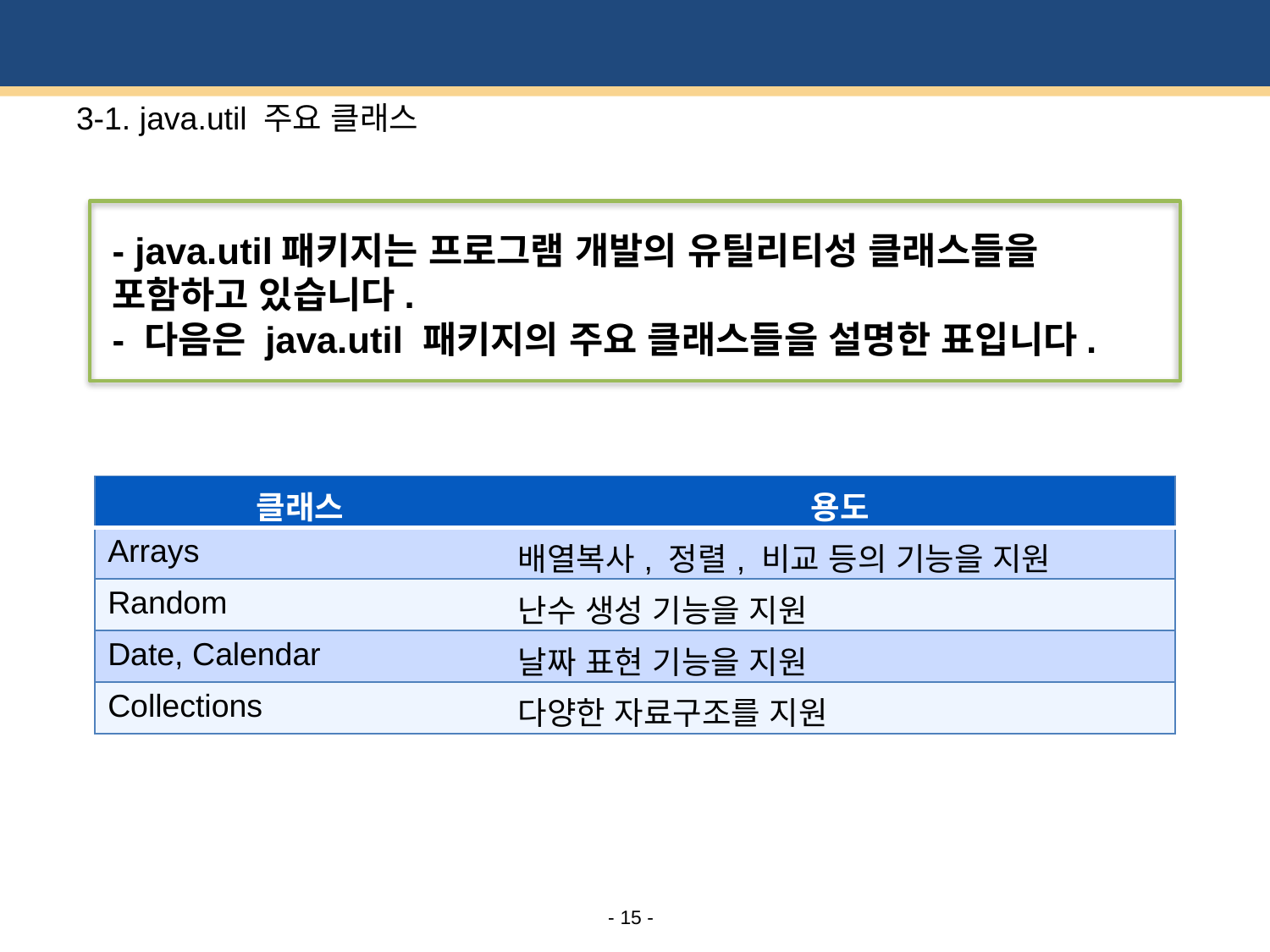

# 3-1. java.util 주요 클래스

- java.util패키지는 프로그램 개발의 유틸리티성 클래스들을 포함하고 있습니다.
- 다음은 java.util 패키지의 주요 클래스들을 설명한 표입니다.
| 클래스 | 용도 |
| --- | --- |
| Arrays | 배열복사, 정렬, 비교 등의 기능을 지원 |
| Random | 난수 생성 기능을 지원 |
| Date, Calendar | 날짜 표현 기능을 지원 |
| Collections | 다양한 자료구조를 지원 |